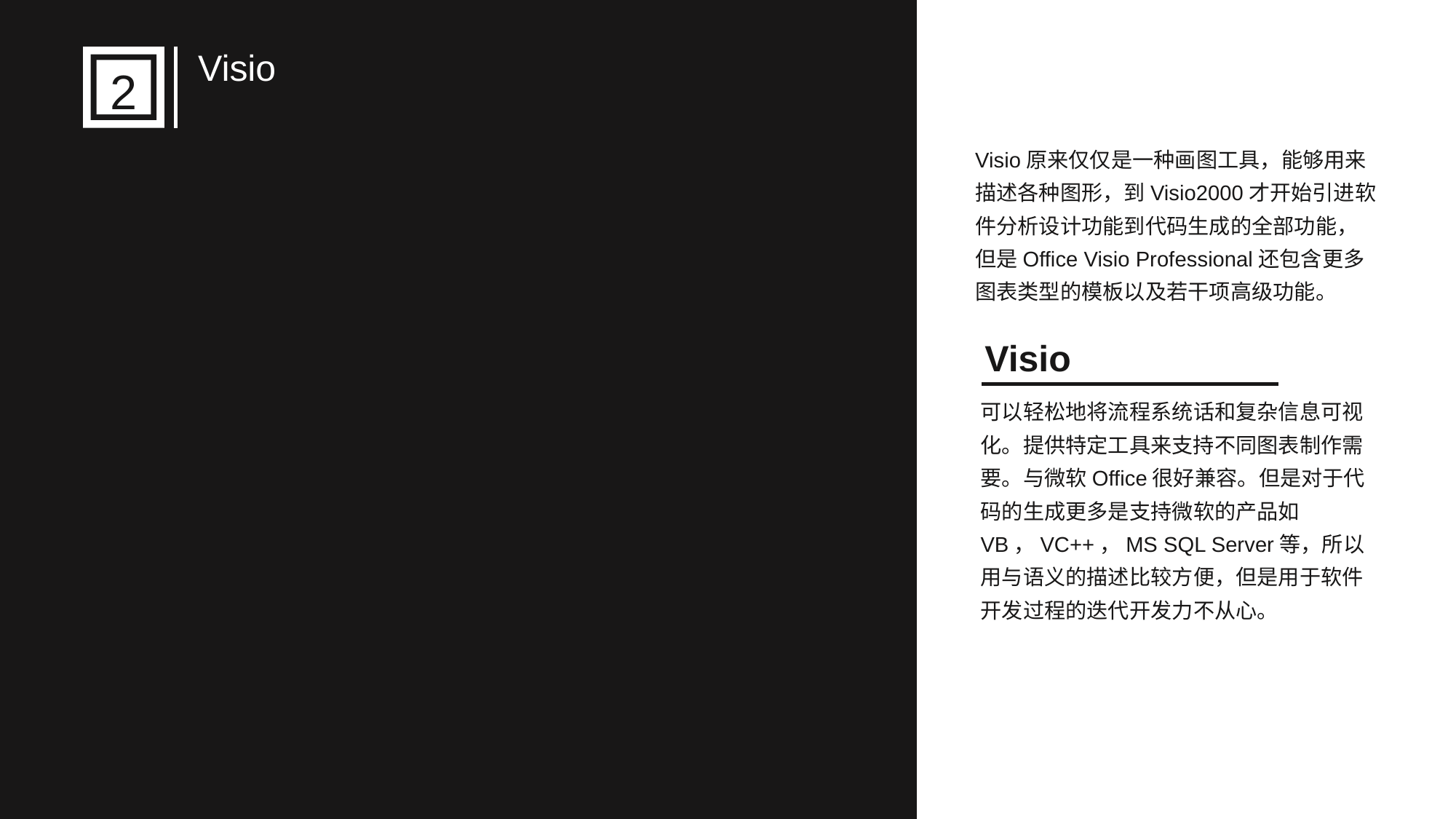

Visio

2

Visio原来仅仅是一种画图工具，能够用来描述各种图形，到Visio2000才开始引进软件分析设计功能到代码生成的全部功能，但是Office Visio Professional还包含更多图表类型的模板以及若干项高级功能。
Visio
可以轻松地将流程系统话和复杂信息可视化。提供特定工具来支持不同图表制作需要。与微软Office很好兼容。但是对于代码的生成更多是支持微软的产品如VB，VC++，MS SQL Server等，所以用与语义的描述比较方便，但是用于软件开发过程的迭代开发力不从心。